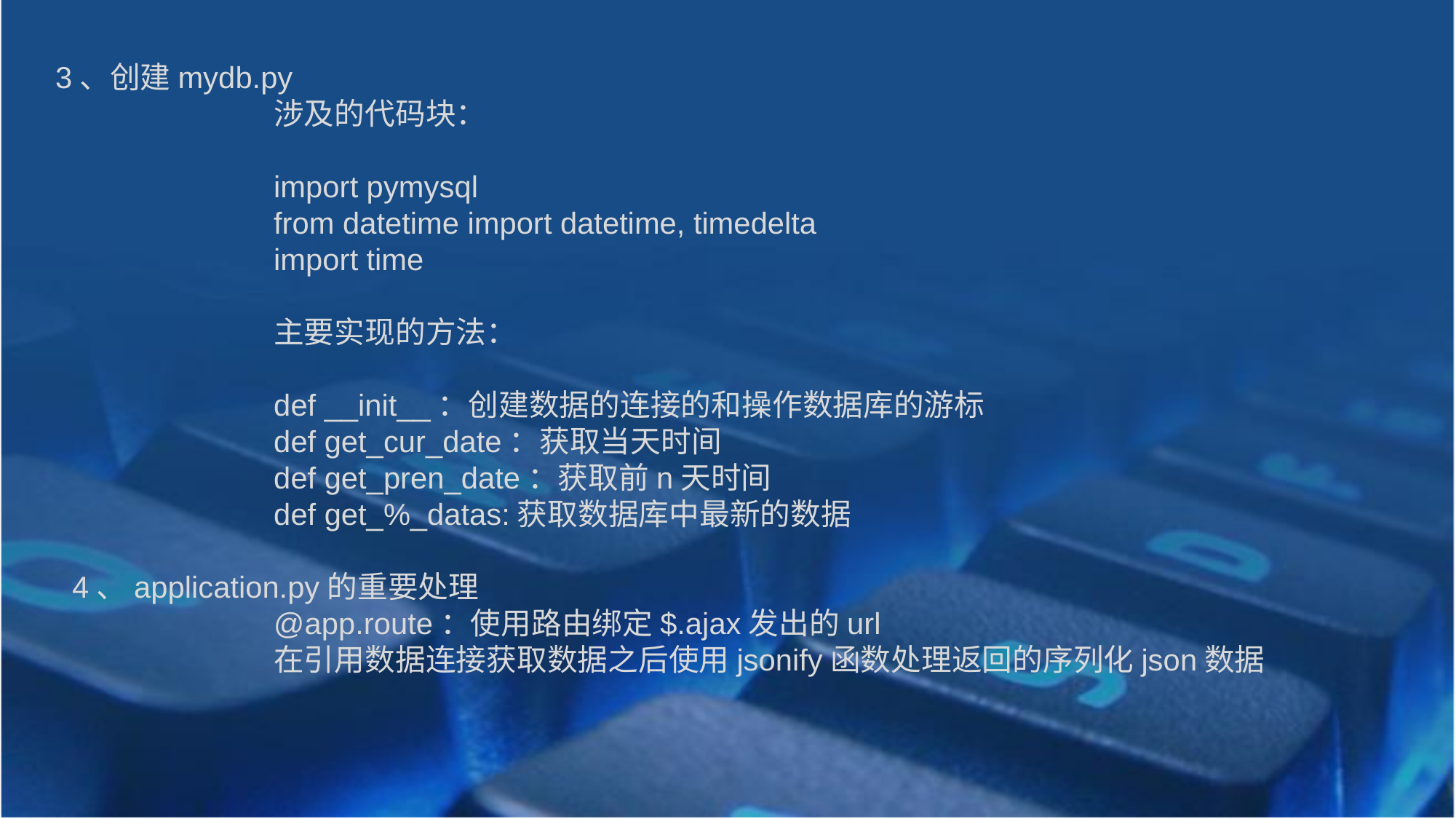

3、创建mydb.py
		涉及的代码块：

		import pymysql
		from datetime import datetime, timedelta
		import time

		主要实现的方法：

		def __init__：创建数据的连接的和操作数据库的游标
		def get_cur_date：获取当天时间
		def get_pren_date：获取前n天时间
		def get_%_datas:获取数据库中最新的数据

  4、application.py的重要处理
		@app.route：使用路由绑定$.ajax发出的url
		在引用数据连接获取数据之后使用jsonify函数处理返回的序列化json数据